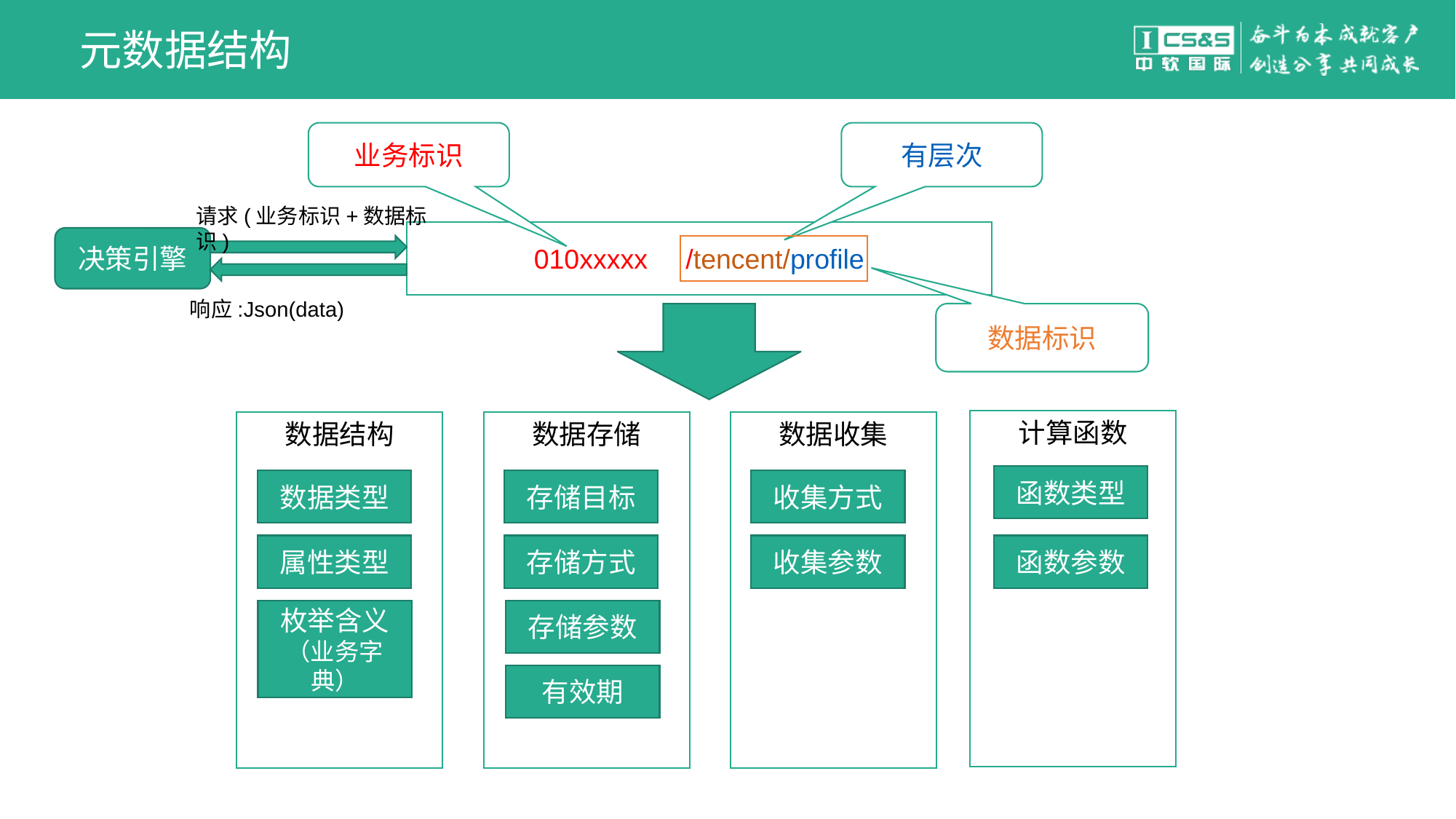

# 元数据结构
业务标识
有层次
请求(业务标识+数据标识)
010xxxxx     /tencent/profile
决策引擎

响应:Json(data)

数据标识
计算函数
数据结构
数据存储
数据收集
函数类型
数据类型
存储目标
收集方式
属性类型
存储方式
收集参数
函数参数
枚举含义
（业务字典）
存储参数
有效期